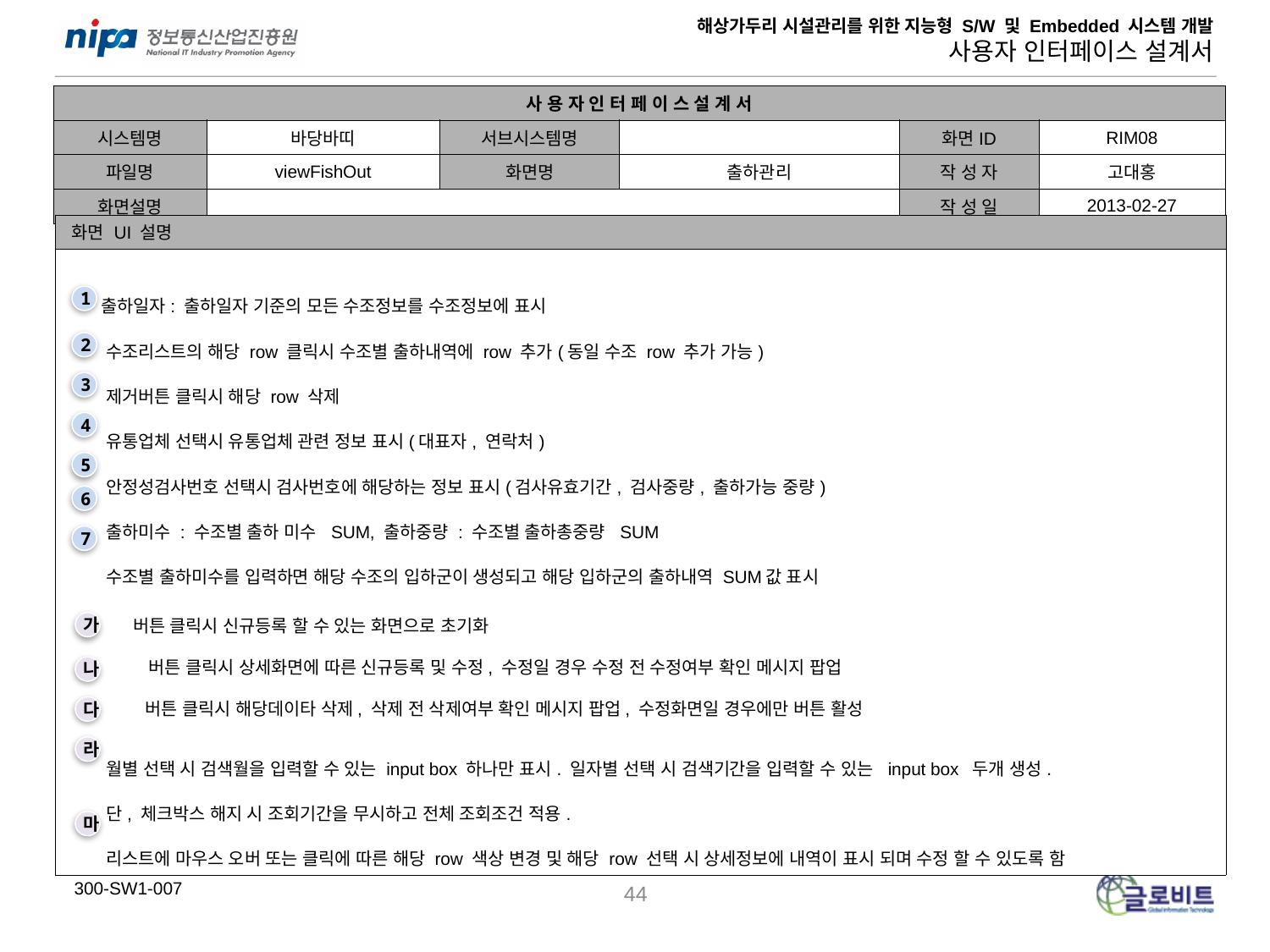

| 사 용 자 인 터 페 이 스 설 계 서 |  |  |  |  |  |
| --- | --- | --- | --- | --- | --- |
| 시스템명 | 바당바띠 | 서브시스템명 |  | 화면ID | RIM08 |
| 파일명 | viewFishOut | 화면명 | 출하관리 | 작 성 자 | 고대홍 |
| 화면설명 |  |  |  | 작 성 일 | 2013-02-27 |
| 화면 UI 설명 |
| --- |
| 출하일자: 출하일자 기준의 모든 수조정보를 수조정보에 표시 수조리스트의 해당 row 클릭시 수조별 출하내역에 row 추가(동일 수조 row 추가 가능) 제거버튼 클릭시 해당 row 삭제 유통업체 선택시 유통업체 관련 정보 표시(대표자, 연락처) 안정성검사번호 선택시 검사번호에 해당하는 정보 표시(검사유효기간, 검사중량, 출하가능 중량) 출하미수 : 수조별 출하 미수 SUM, 출하중량 : 수조별 출하총중량 SUM 수조별 출하미수를 입력하면 해당 수조의 입하군이 생성되고 해당 입하군의 출하내역 SUM값 표시 월별 선택 시 검색월을 입력할 수 있는 input box 하나만 표시. 일자별 선택 시 검색기간을 입력할 수 있는 input box 두개 생성. 단, 체크박스 해지 시 조회기간을 무시하고 전체 조회조건 적용. 리스트에 마우스 오버 또는 클릭에 따른 해당 row 색상 변경 및 해당 row 선택 시 상세정보에 내역이 표시 되며 수정 할 수 있도록 함 |
1
2
3
4
5
6
7
버튼 클릭시 신규등록 할 수 있는 화면으로 초기화
가
버튼 클릭시 상세화면에 따른 신규등록 및 수정, 수정일 경우 수정 전 수정여부 확인 메시지 팝업
나
버튼 클릭시 해당데이타 삭제, 삭제 전 삭제여부 확인 메시지 팝업, 수정화면일 경우에만 버튼 활성
다
라
마